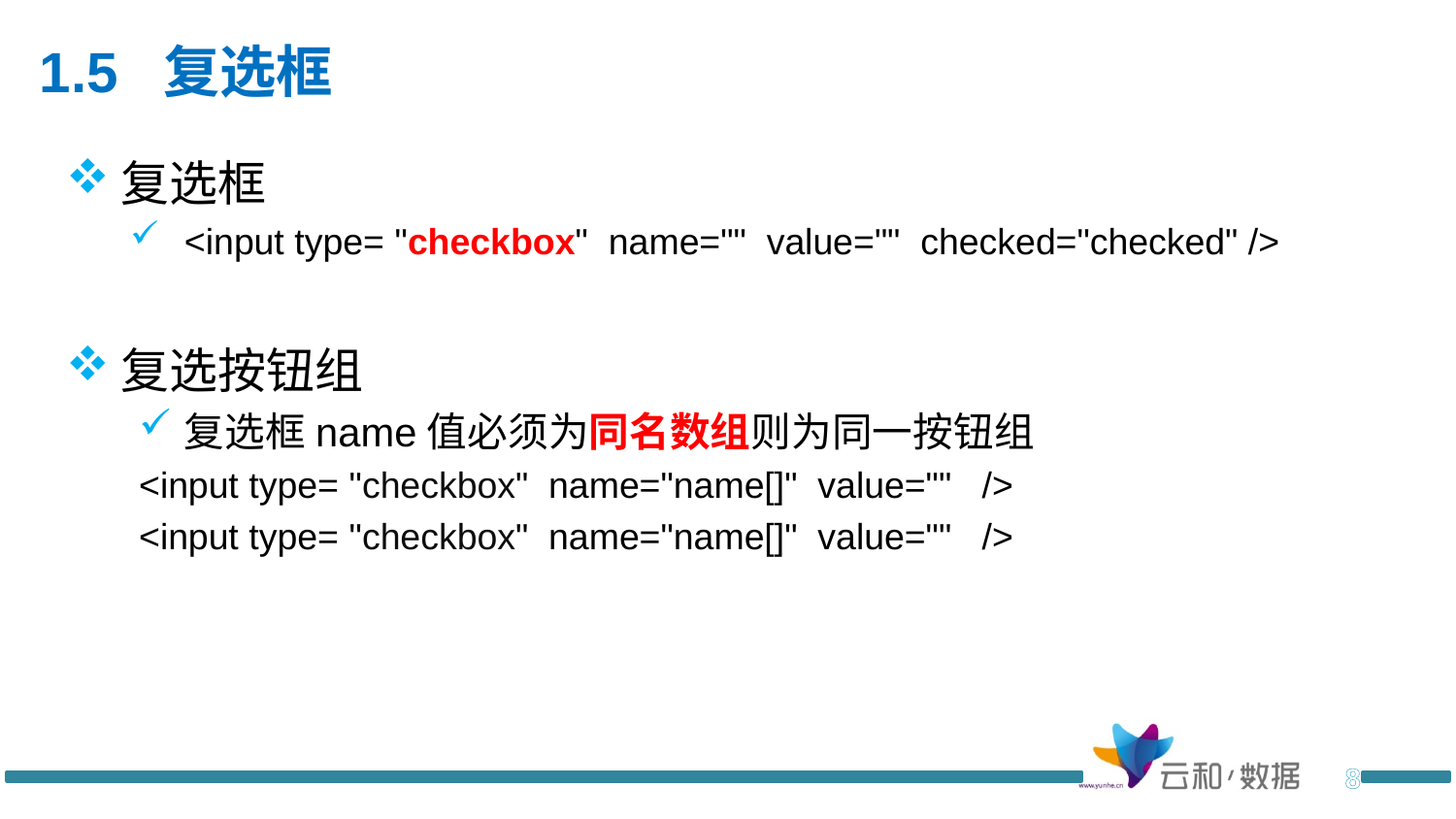

# 1.5  复选框
复选框
<input type= "checkbox"  name=""  value=""  checked="checked" />

复选按钮组
复选框name值必须为同名数组则为同一按钮组
<input type= "checkbox"  name="name[]"  value=""   />
<input type= "checkbox"  name="name[]"  value=""   />

8